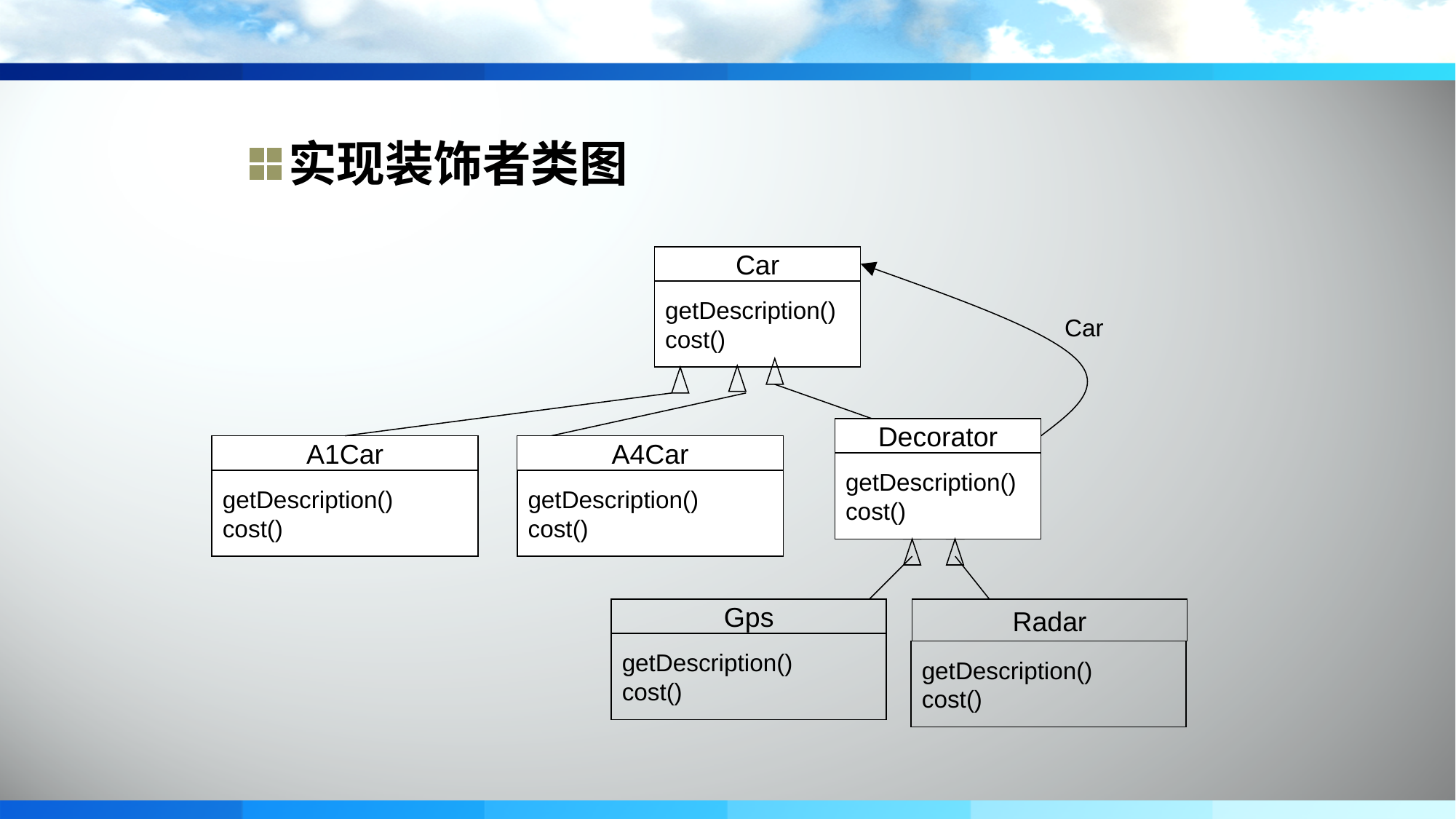

实现装饰者类图
Car
getDescription()
cost()

Car

Decorator
getDescription()
cost()

A4Car
getDescription()
cost()

Gps
getDescription()
cost()
Radar
getDescription()
cost()

A1Car
getDescription()
cost()